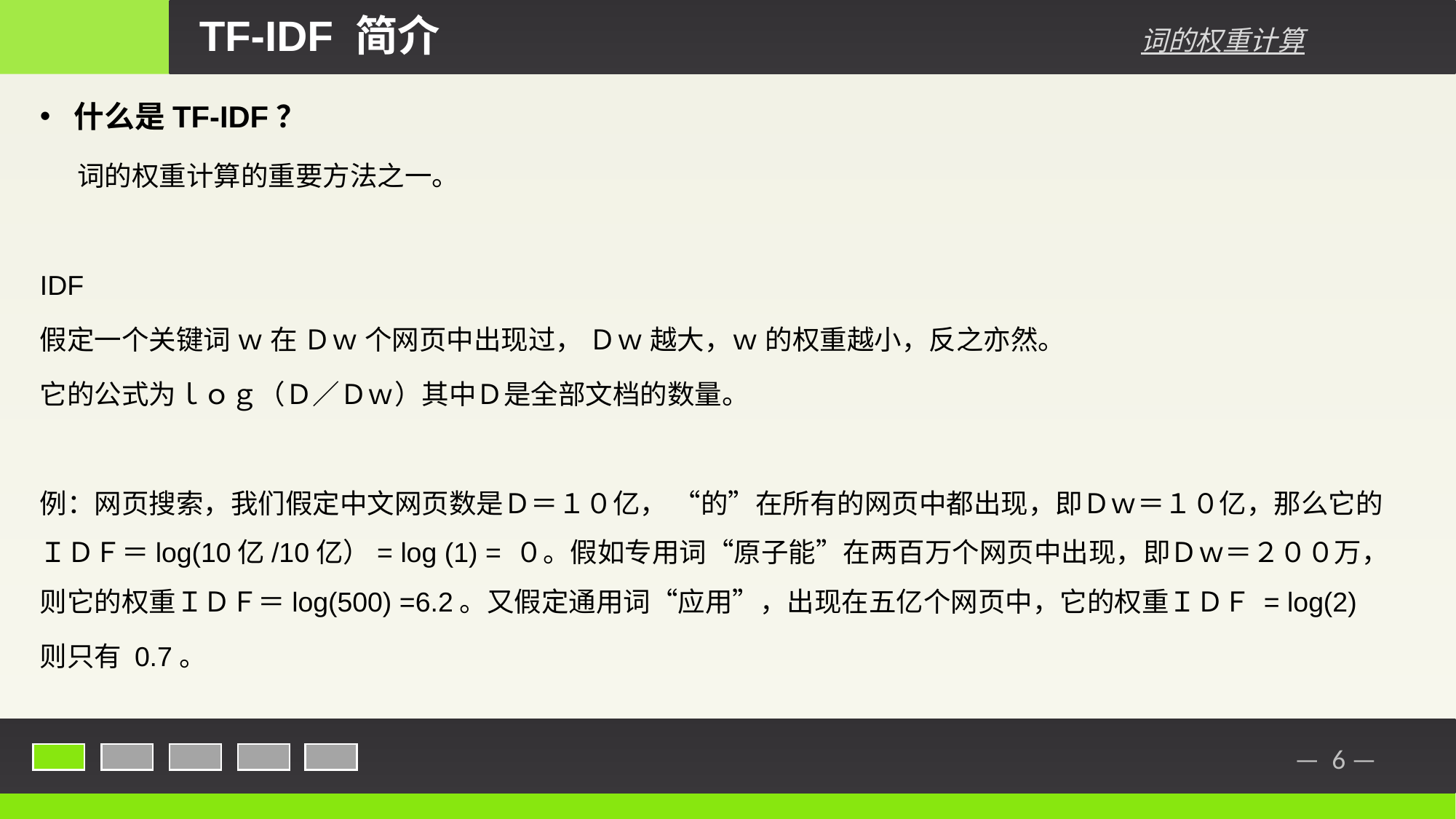

TF-IDF 简介
词的权重计算
什么是TF-IDF？
     词的权重计算的重要方法之一。

IDF
假定一个关键词 ｗ 在 Ｄｗ 个网页中出现过， Ｄｗ 越大，ｗ 的权重越小，反之亦然。
它的公式为ｌｏｇ（Ｄ／Ｄｗ）其中Ｄ是全部文档的数量。

例：网页搜索，我们假定中文网页数是Ｄ＝１０亿， “的”在所有的网页中都出现，即Ｄｗ＝１０亿，那么它的ＩＤＦ＝log(10亿/10亿）= log (1) = ０。假如专用词“原子能”在两百万个网页中出现，即Ｄｗ＝２００万，则它的权重ＩＤＦ＝log(500) =6.2。又假定通用词“应用”，出现在五亿个网页中，它的权重ＩＤＦ = log(2)
则只有 0.7。